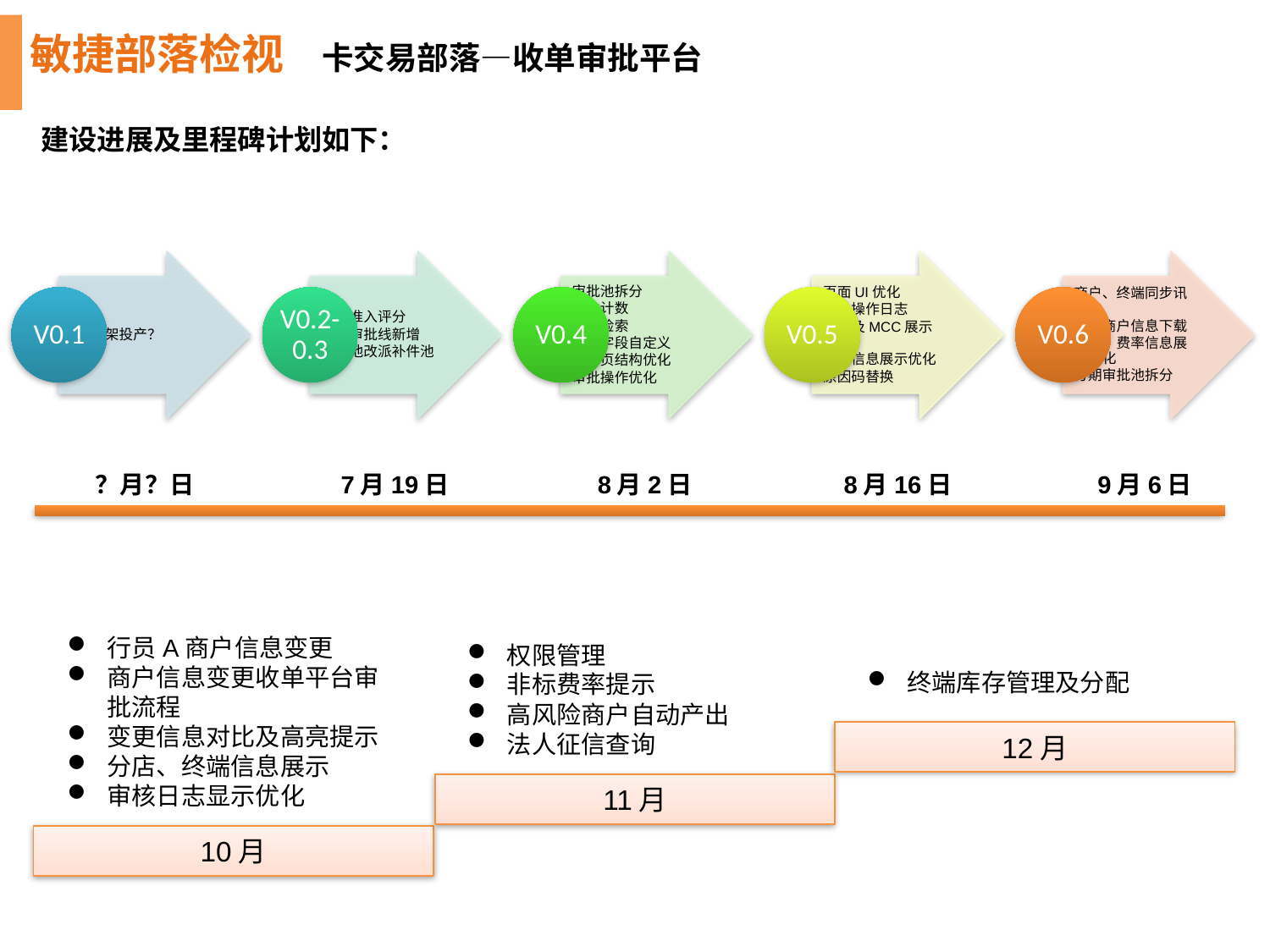

敏捷部落检视    卡交易部落—收单审批平台
建设进展及里程碑计划如下：
框架投产？
V0.1
商户准入评分
业务审批线新增
拒件池改派补件池
V0.2-0.3
审批池拆分
进件计数
高级检索
列表字段自定义
详情页结构优化
审批操作优化
V0.4
页面UI优化
审批操作日志
评分及MCC展示优化
影像信息展示优化
原因码替换
V0.5
商户、终端同步讯联
风险商户信息下载
分期、费率信息展示优化
分期审批池拆分
V0.6
？月？日
7月19日
8月2日
8月16日
9月6日

行员A商户信息变更
商户信息变更收单平台审批流程
变更信息对比及高亮提示
分店、终端信息展示
审核日志显示优化
权限管理
非标费率提示
高风险商户自动产出
法人征信查询
终端库存管理及分配
12月
11月
10月